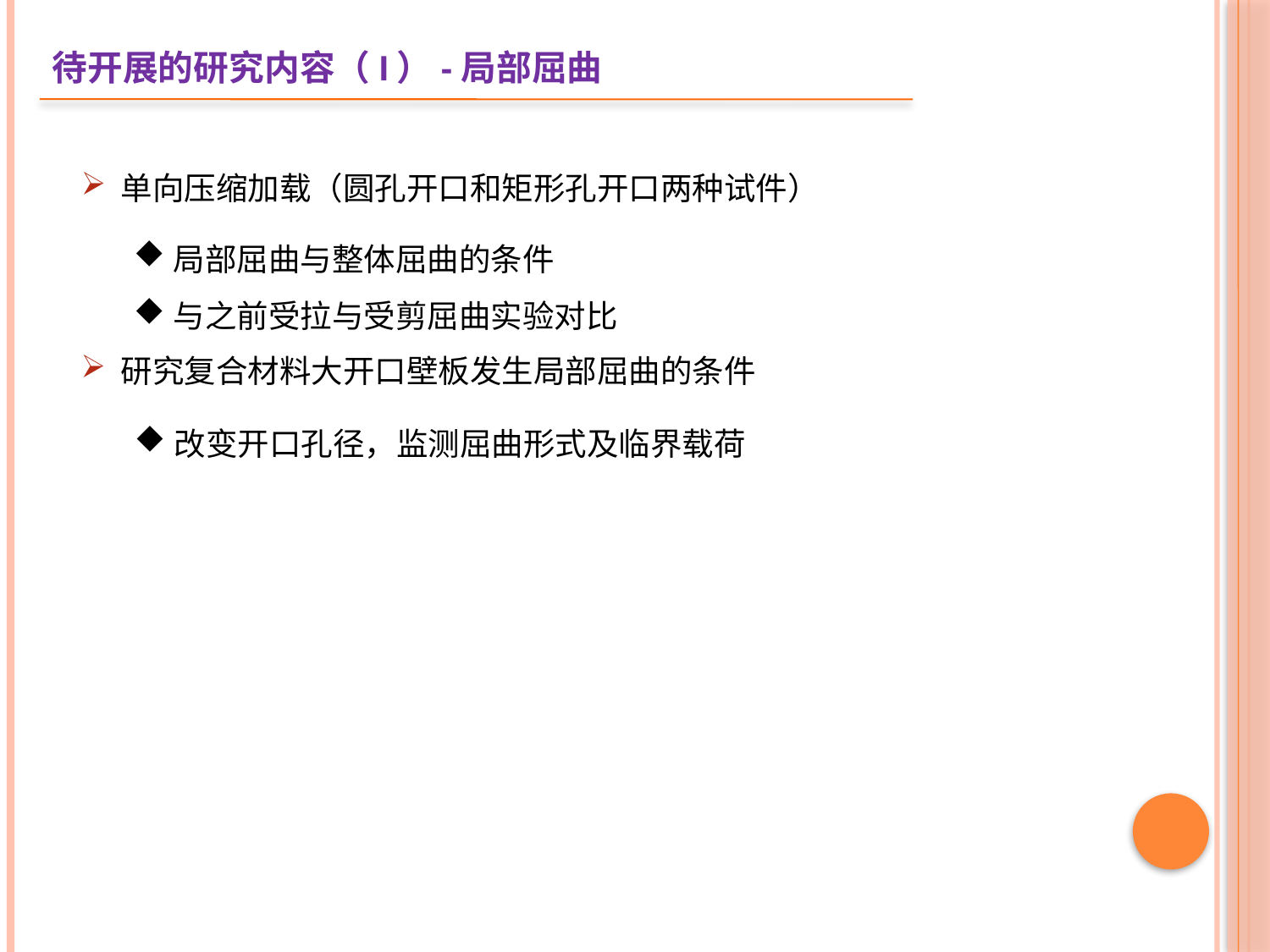

待开展的研究内容（I）-局部屈曲
单向压缩加载（圆孔开口和矩形孔开口两种试件）
局部屈曲与整体屈曲的条件
与之前受拉与受剪屈曲实验对比
研究复合材料大开口壁板发生局部屈曲的条件
改变开口孔径，监测屈曲形式及临界载荷